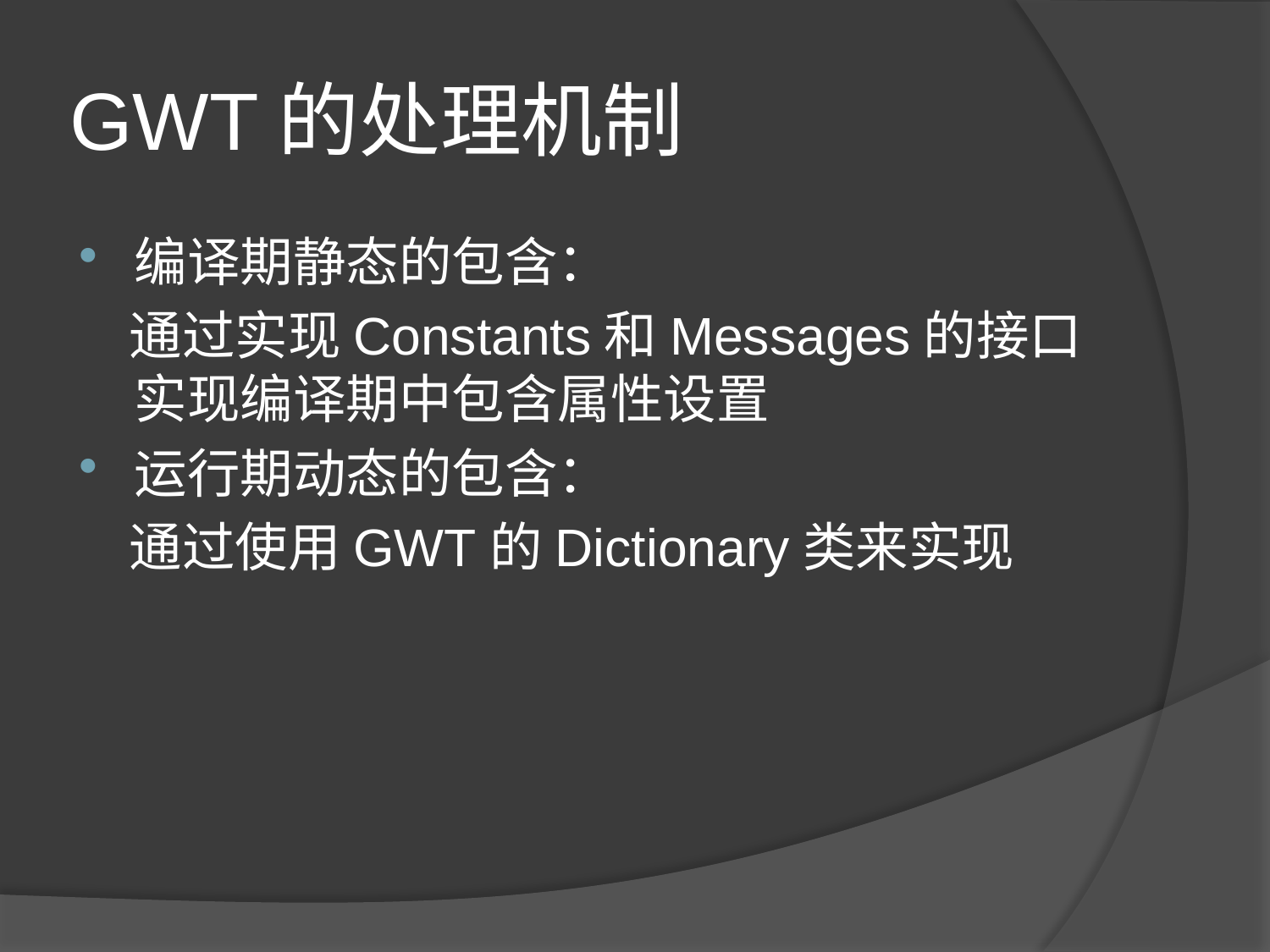

# GWT的处理机制
编译期静态的包含：
   通过实现Constants和Messages的接口实现编译期中包含属性设置
运行期动态的包含：
   通过使用GWT的Dictionary类来实现